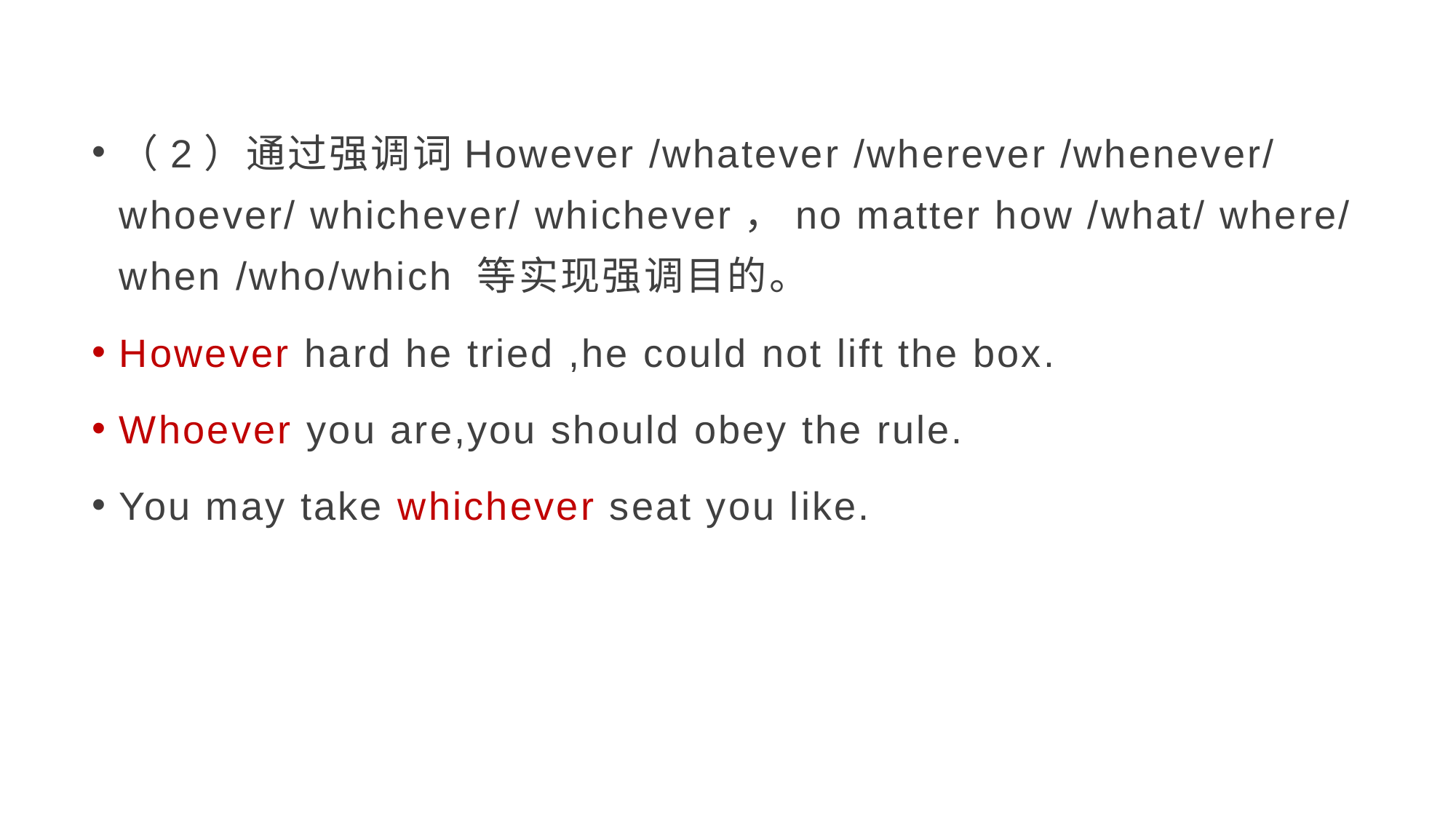

（2）通过强调词However /whatever /wherever /whenever/ whoever/ whichever/ whichever，no matter how /what/ where/ when /who/which 等实现强调目的。
However hard he tried ,he could not lift the box.
Whoever you are,you should obey the rule.
You may take whichever seat you like.